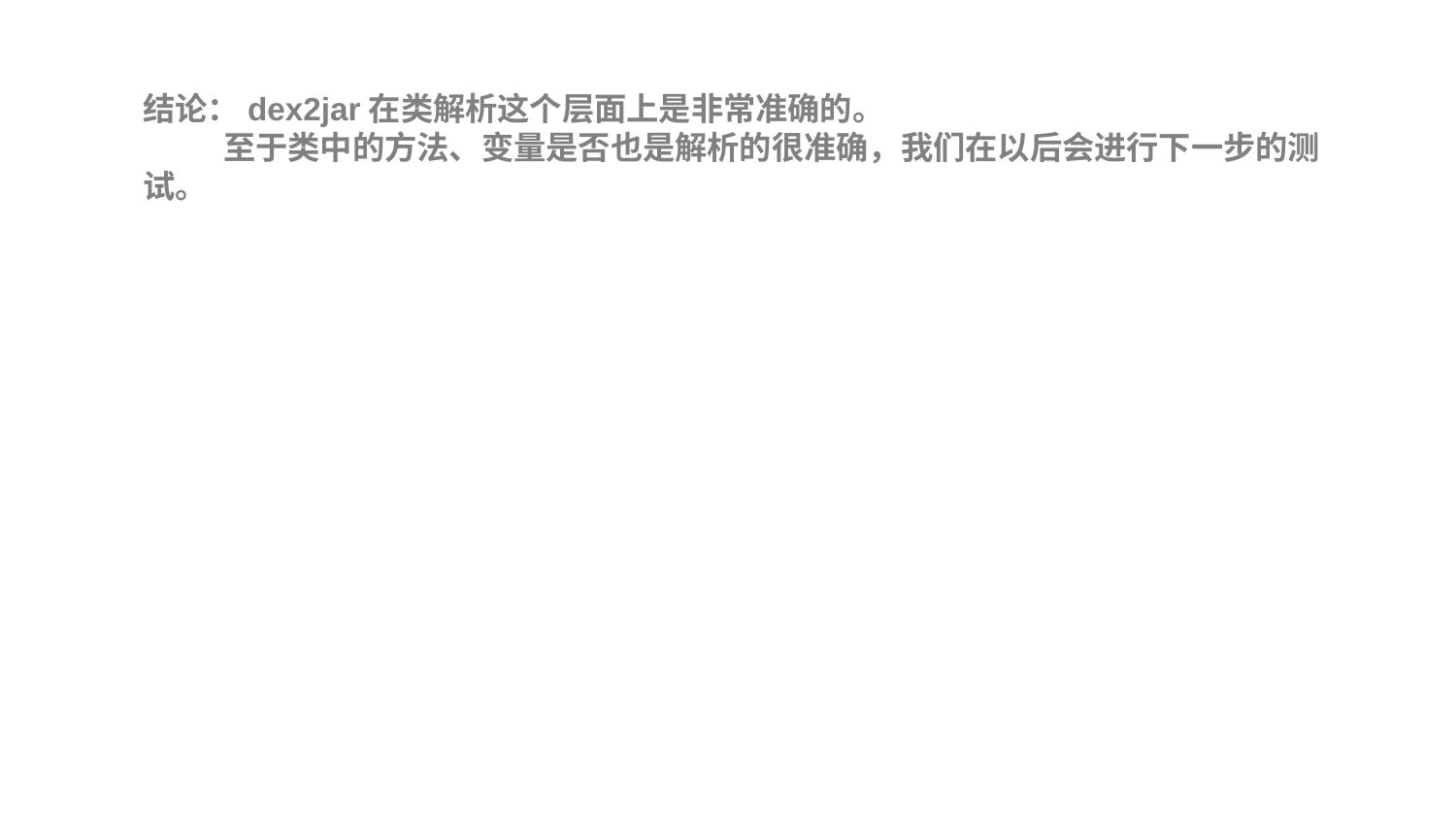

结论：dex2jar在类解析这个层面上是非常准确的。
          至于类中的方法、变量是否也是解析的很准确，我们在以后会进行下一步的测试。